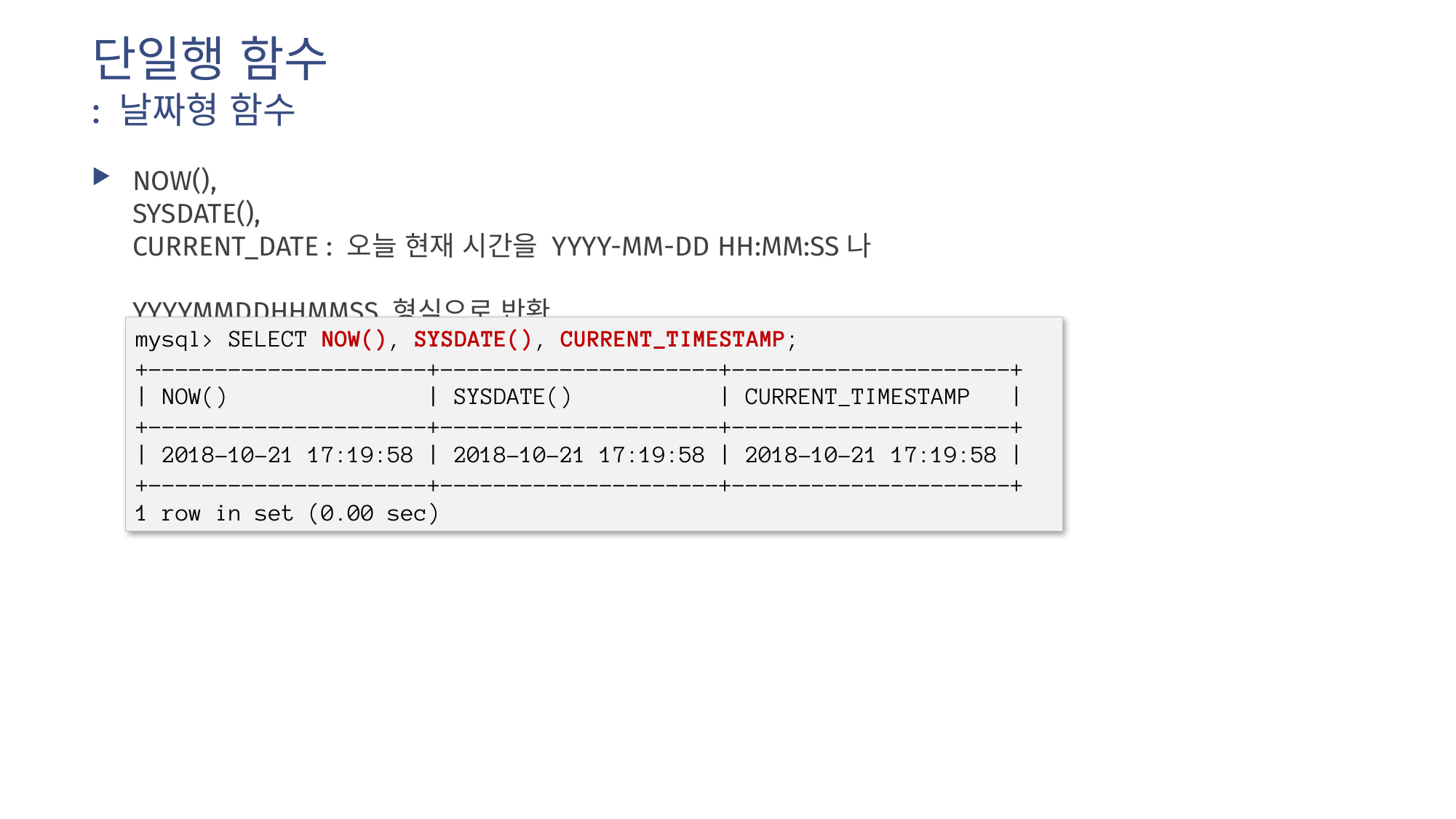

# 단일행 함수 : 날짜형 함수
NOW(),
SYSDATE(),
CURRENT_DATE : 오늘 현재 시간을 YYYY-MM-DD HH:MM:SS나
									YYYYMMDDHHMMSS 형식으로 반환

mysql> SELECT NOW(), SYSDATE(), CURRENT_TIMESTAMP;
+---------------------+---------------------+---------------------+
| NOW()               | SYSDATE()           | CURRENT_TIMESTAMP   |
+---------------------+---------------------+---------------------+
| 2018-10-21 17:19:58 | 2018-10-21 17:19:58 | 2018-10-21 17:19:58 |
+---------------------+---------------------+---------------------+
1 row in set (0.00 sec)